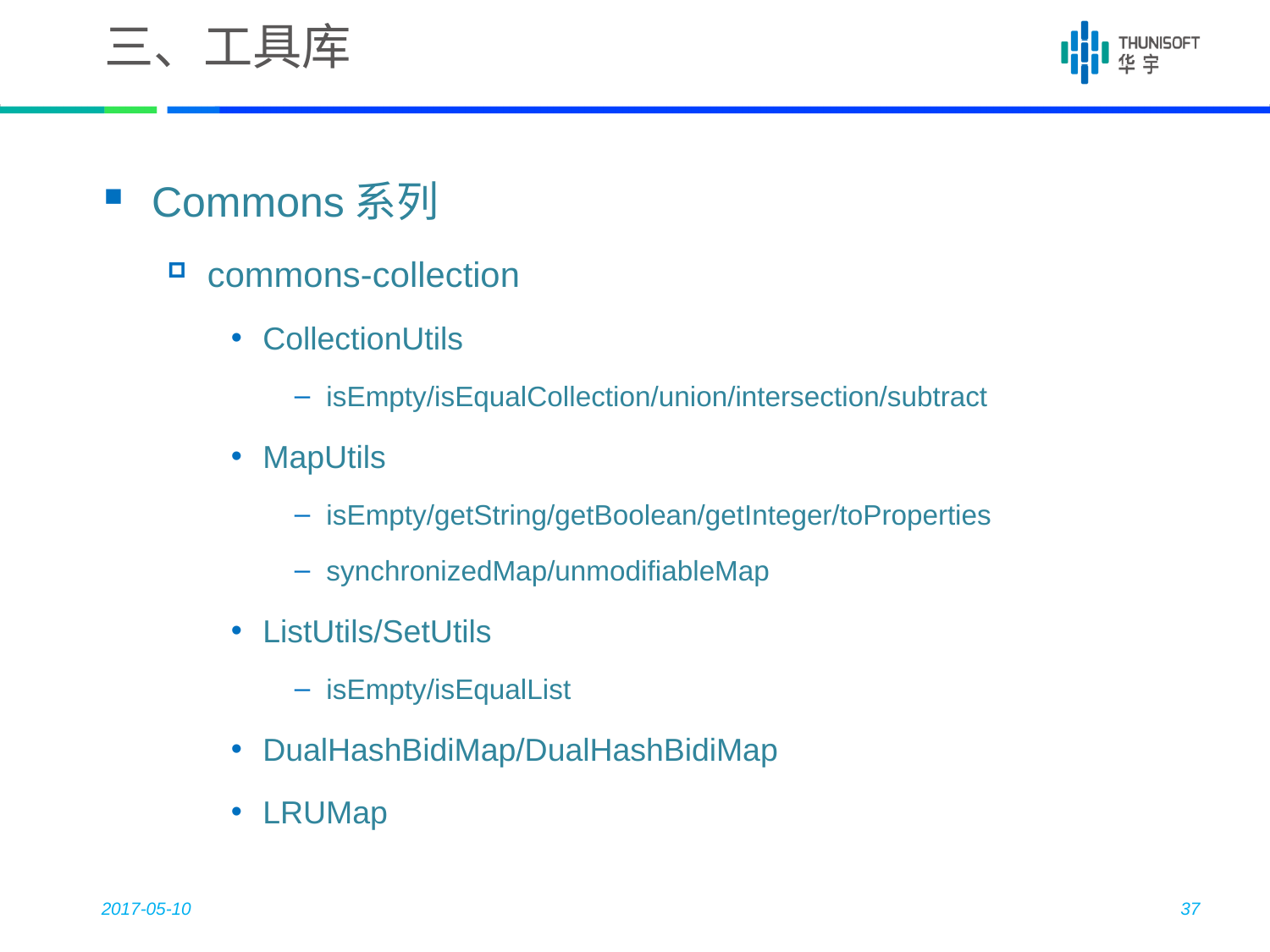

# 三、工具库
Commons系列
commons-collection
CollectionUtils
isEmpty/isEqualCollection/union/intersection/subtract
MapUtils
isEmpty/getString/getBoolean/getInteger/toProperties
synchronizedMap/unmodifiableMap
ListUtils/SetUtils
isEmpty/isEqualList
DualHashBidiMap/DualHashBidiMap
LRUMap

2017-05-10
37